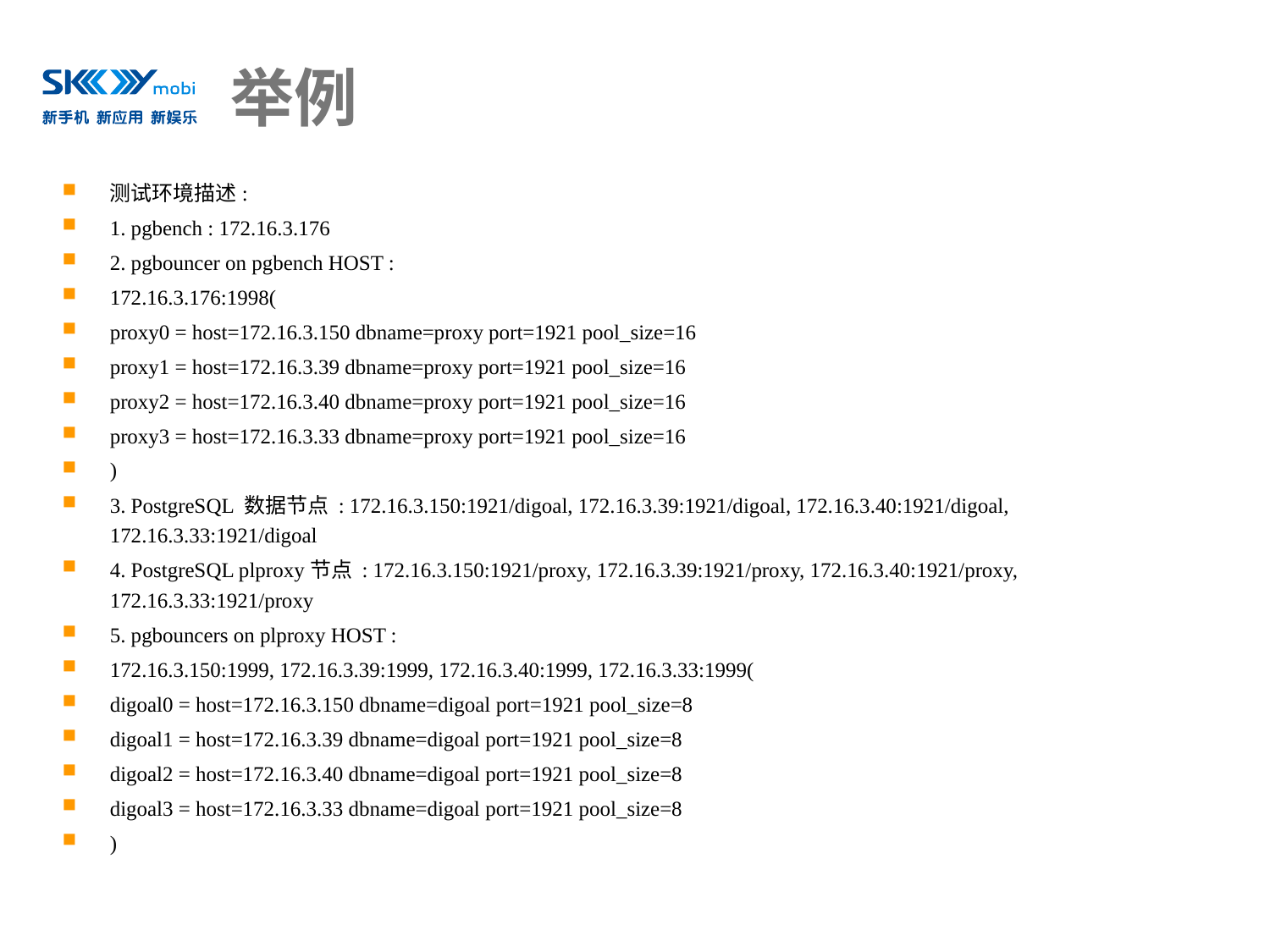

# 举例
测试环境描述:
1. pgbench : 172.16.3.176
2. pgbouncer on pgbench HOST :
172.16.3.176:1998(
proxy0 = host=172.16.3.150 dbname=proxy port=1921 pool_size=16
proxy1 = host=172.16.3.39 dbname=proxy port=1921 pool_size=16
proxy2 = host=172.16.3.40 dbname=proxy port=1921 pool_size=16
proxy3 = host=172.16.3.33 dbname=proxy port=1921 pool_size=16
)
3. PostgreSQL 数据节点 : 172.16.3.150:1921/digoal, 172.16.3.39:1921/digoal, 172.16.3.40:1921/digoal, 172.16.3.33:1921/digoal
4. PostgreSQL plproxy节点 : 172.16.3.150:1921/proxy, 172.16.3.39:1921/proxy, 172.16.3.40:1921/proxy, 172.16.3.33:1921/proxy
5. pgbouncers on plproxy HOST :
172.16.3.150:1999, 172.16.3.39:1999, 172.16.3.40:1999, 172.16.3.33:1999(
digoal0 = host=172.16.3.150 dbname=digoal port=1921 pool_size=8
digoal1 = host=172.16.3.39 dbname=digoal port=1921 pool_size=8
digoal2 = host=172.16.3.40 dbname=digoal port=1921 pool_size=8
digoal3 = host=172.16.3.33 dbname=digoal port=1921 pool_size=8
)